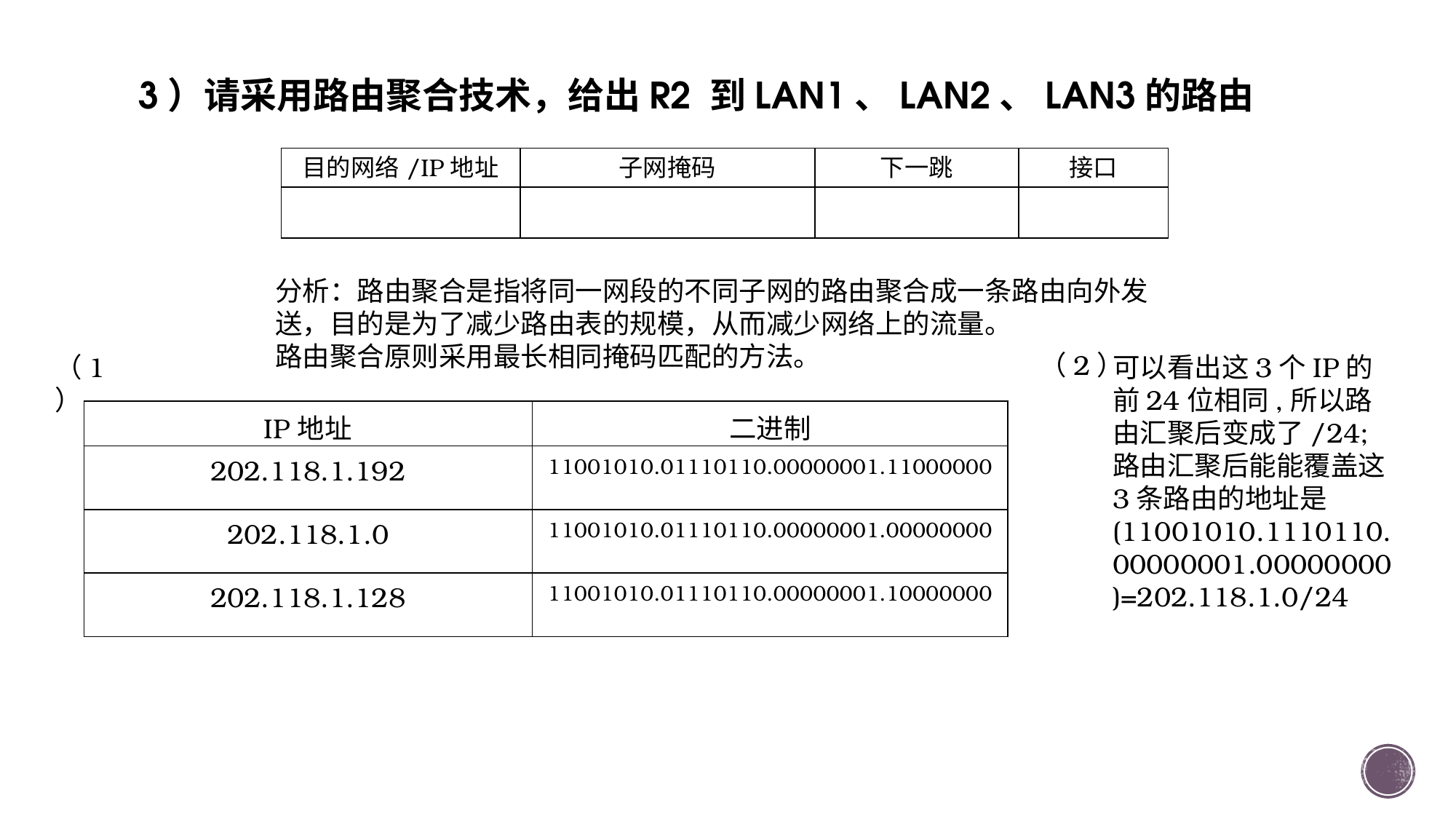

# 3）请采用路由聚合技术，给出R2 到LAN1、LAN2、LAN3的路由
| 目的网络/IP地址 | 子网掩码 | 下一跳 | 接口 |
| --- | --- | --- | --- |
|  |  |  |  |
分析：路由聚合是指将同一网段的不同子网的路由聚合成一条路由向外发送，目的是为了减少路由表的规模，从而减少网络上的流量。
路由聚合原则采用最长相同掩码匹配的方法。
（2）
（1）
可以看出这3个IP的前24位相同,所以路由汇聚后变成了/24;路由汇聚后能能覆盖这3条路由的地址是(11001010.1110110.00000001.00000000
)=202.118.1.0/24
| IP地址 | 二进制 |
| --- | --- |
| 202.118.1.192 | 11001010.01110110.00000001.11000000 |
| 202.118.1.0 | 11001010.01110110.00000001.00000000 |
| 202.118.1.128 | 11001010.01110110.00000001.10000000 |